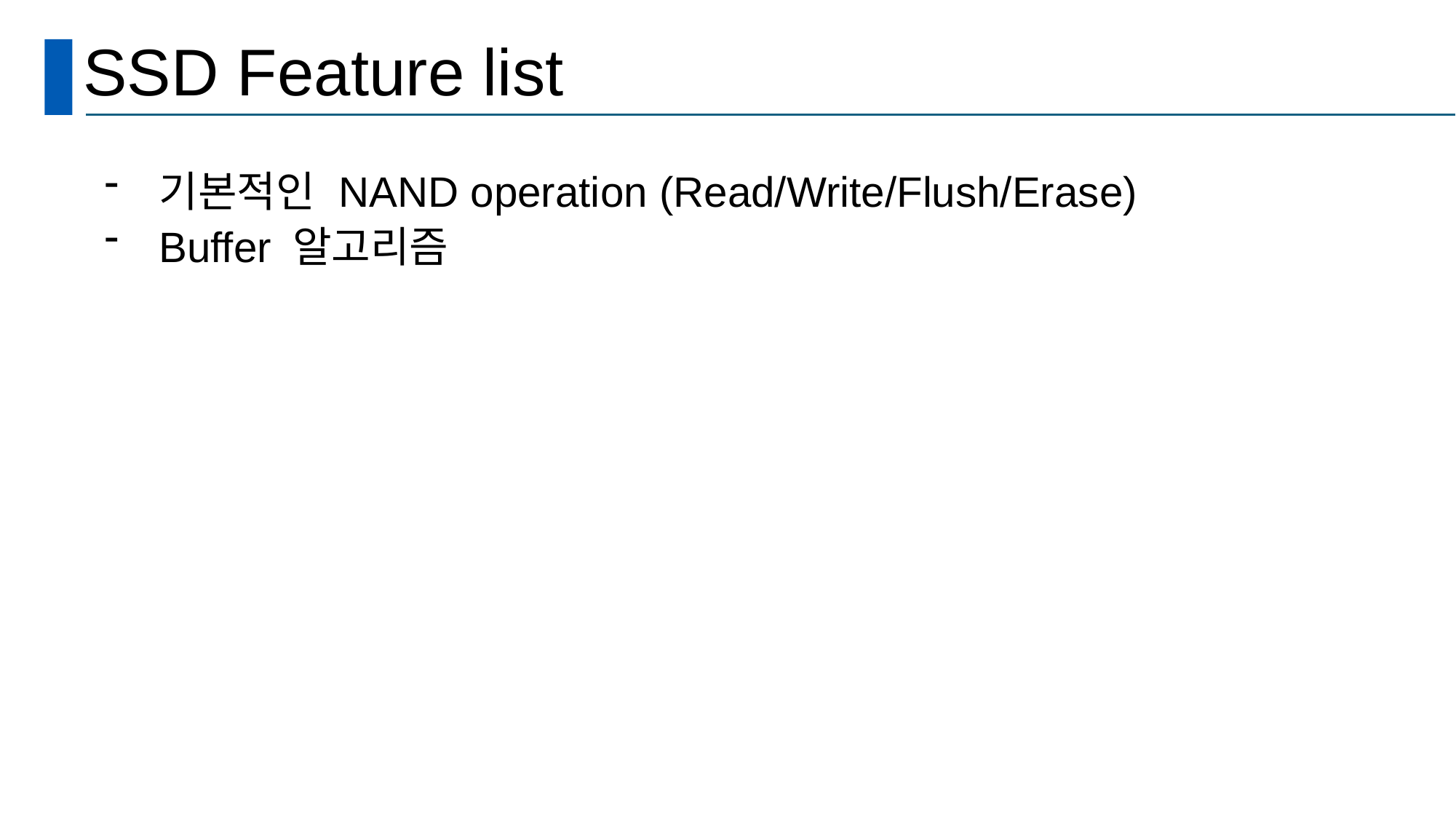

# SSD Feature list
기본적인 NAND operation (Read/Write/Flush/Erase)
Buffer 알고리즘